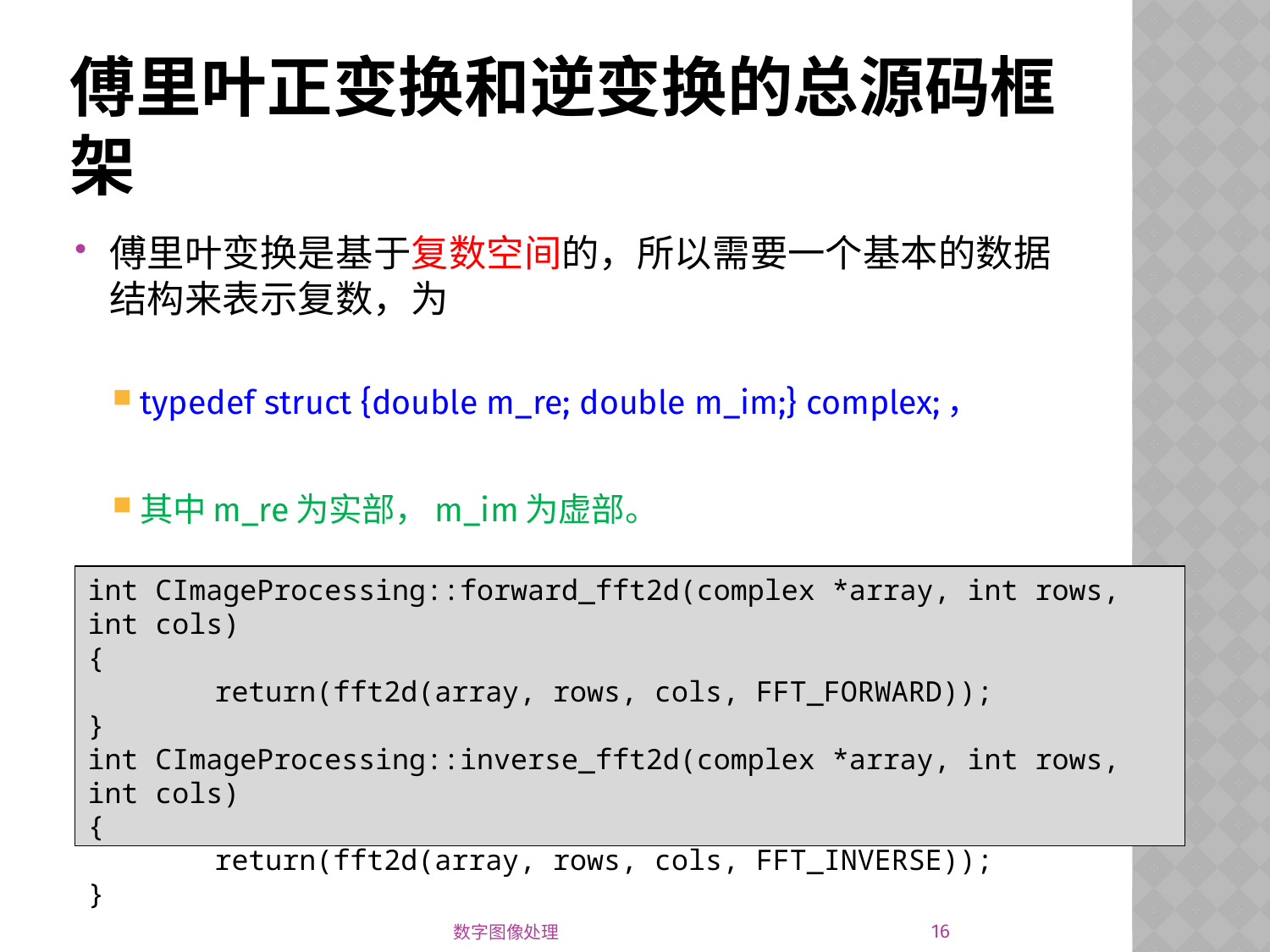

# 傅里叶正变换和逆变换的总源码框架
傅里叶变换是基于复数空间的，所以需要一个基本的数据结构来表示复数，为

typedef struct {double m_re; double m_im;} complex;，

其中m_re为实部，m_im为虚部。
int CImageProcessing::forward_fft2d(complex *array, int rows, int cols)
{
	return(fft2d(array, rows, cols, FFT_FORWARD));
}
int CImageProcessing::inverse_fft2d(complex *array, int rows, int cols)
{
	return(fft2d(array, rows, cols, FFT_INVERSE));
}
16
数字图像处理